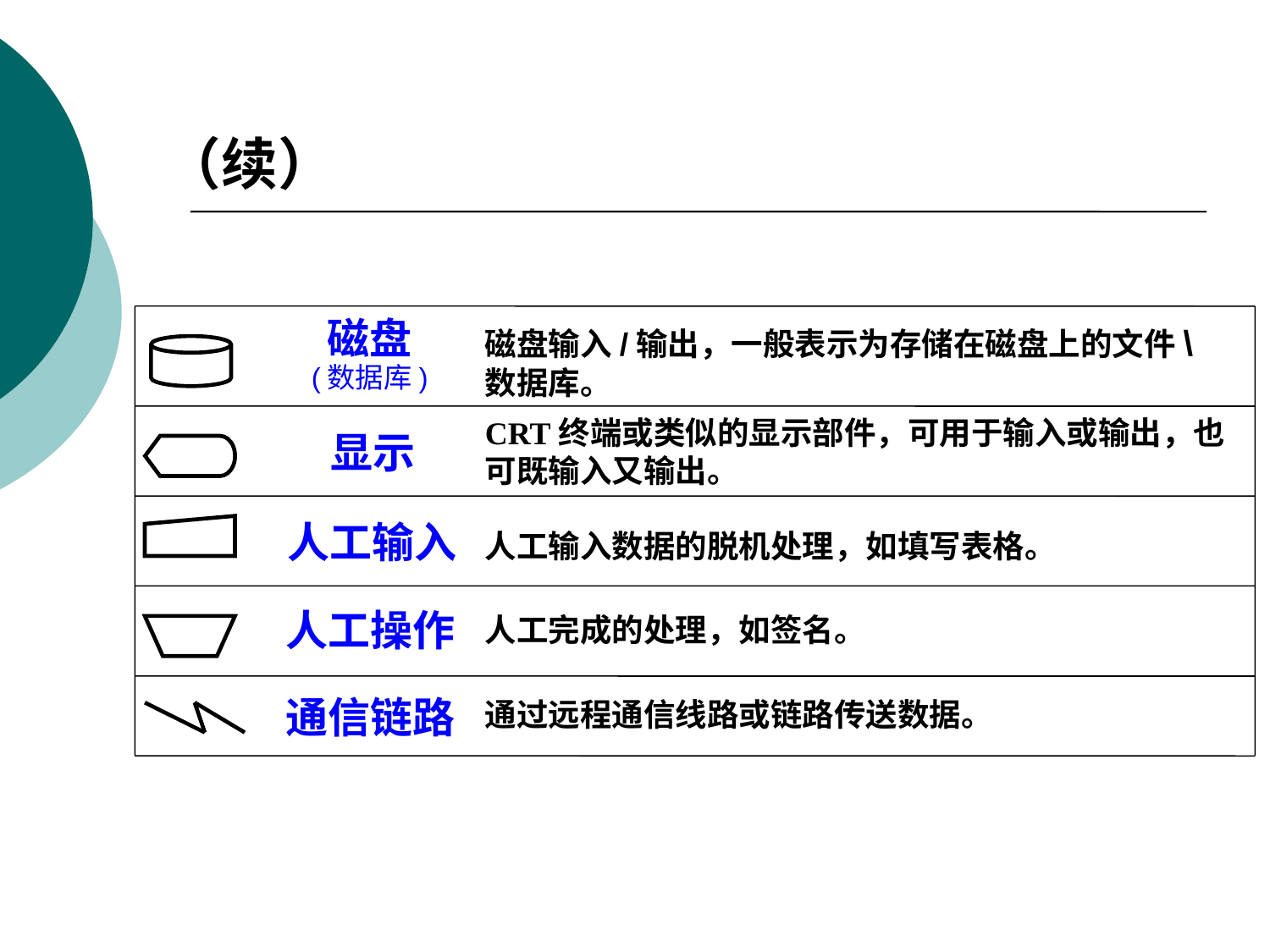

（续）

磁盘
(数据库)
磁盘输入/输出，一般表示为存储在磁盘上的文件\数据库。

CRT终端或类似的显示部件，可用于输入或输出，也可既输入又输出。
显示

人工输入
人工输入数据的脱机处理，如填写表格。

人工操作
人工完成的处理，如签名。

通信链路
通过远程通信线路或链路传送数据。